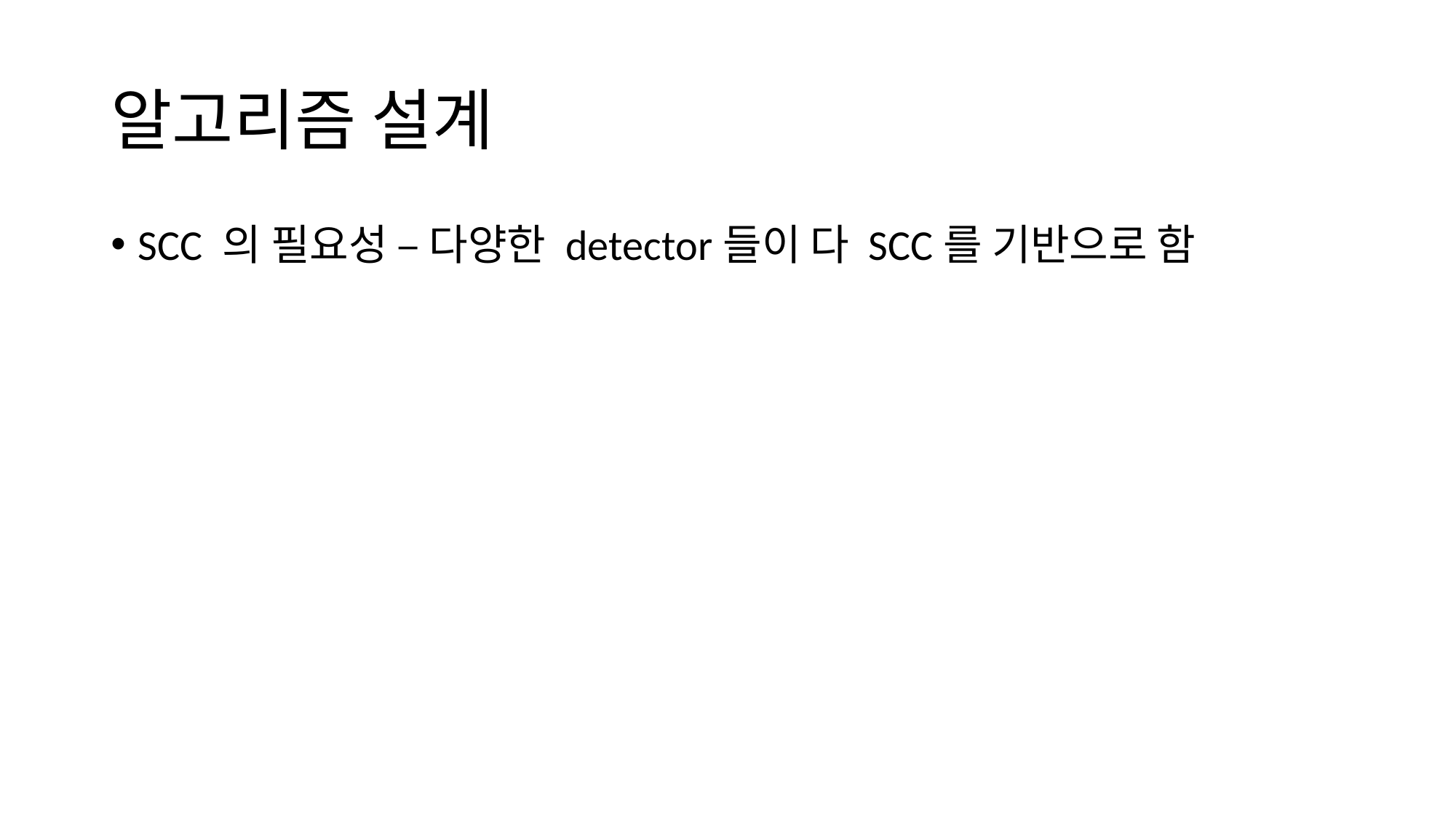

알고리즘 설계
SCC 의 필요성 – 다양한 detector들이 다 SCC를 기반으로 함